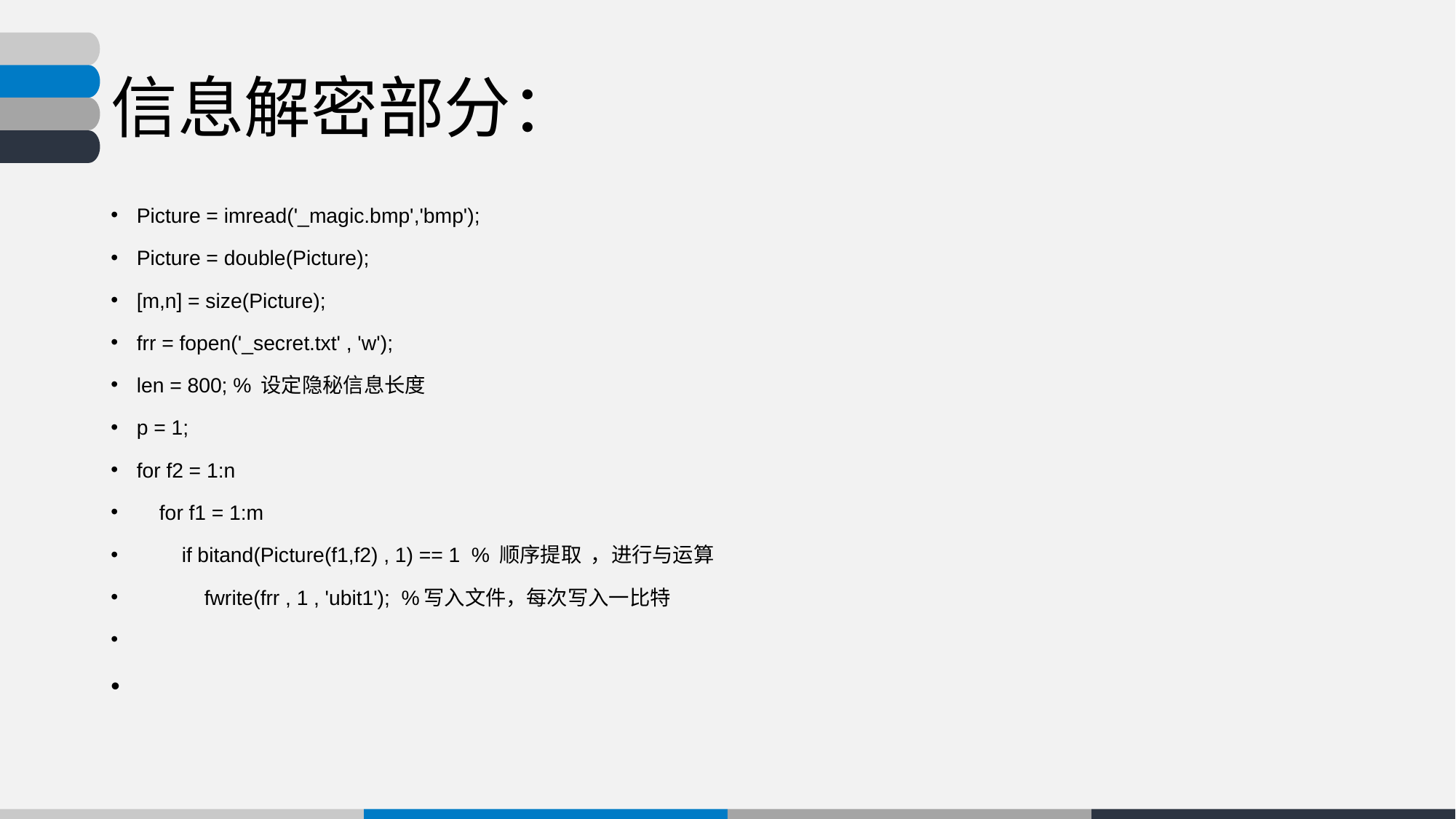

# 信息解密部分：
Picture = imread('_magic.bmp','bmp');
Picture = double(Picture);
[m,n] = size(Picture);
frr = fopen('_secret.txt' , 'w');
len = 800; % 设定隐秘信息长度
p = 1;
for f2 = 1:n
    for f1 = 1:m
        if bitand(Picture(f1,f2) , 1) == 1  % 顺序提取  ，进行与运算
            fwrite(frr , 1 , 'ubit1');  %写入文件，每次写入一比特